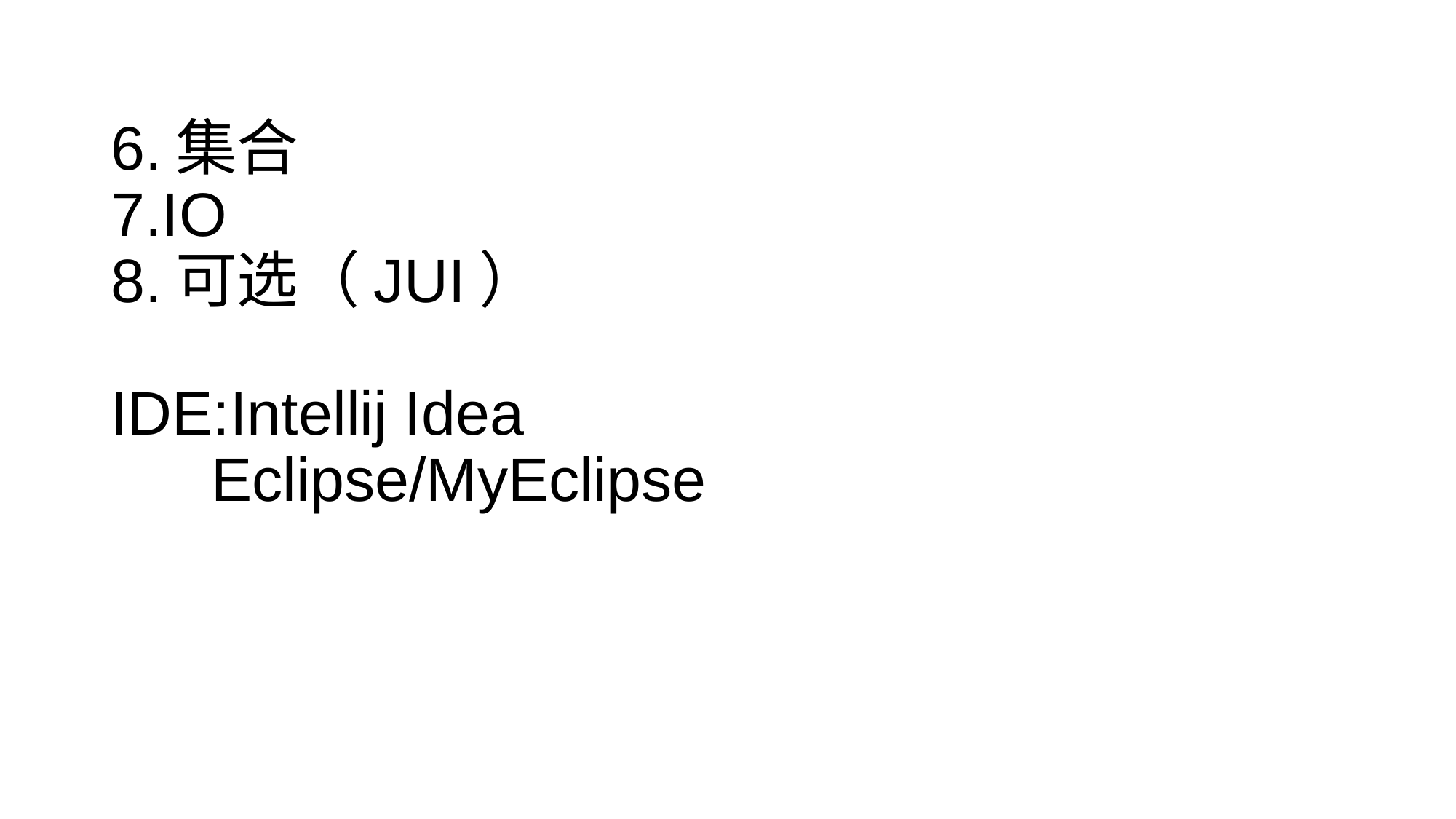

# 6.集合 7.IO 8.可选（JUI） IDE:Intellij Idea Eclipse/MyEclipse